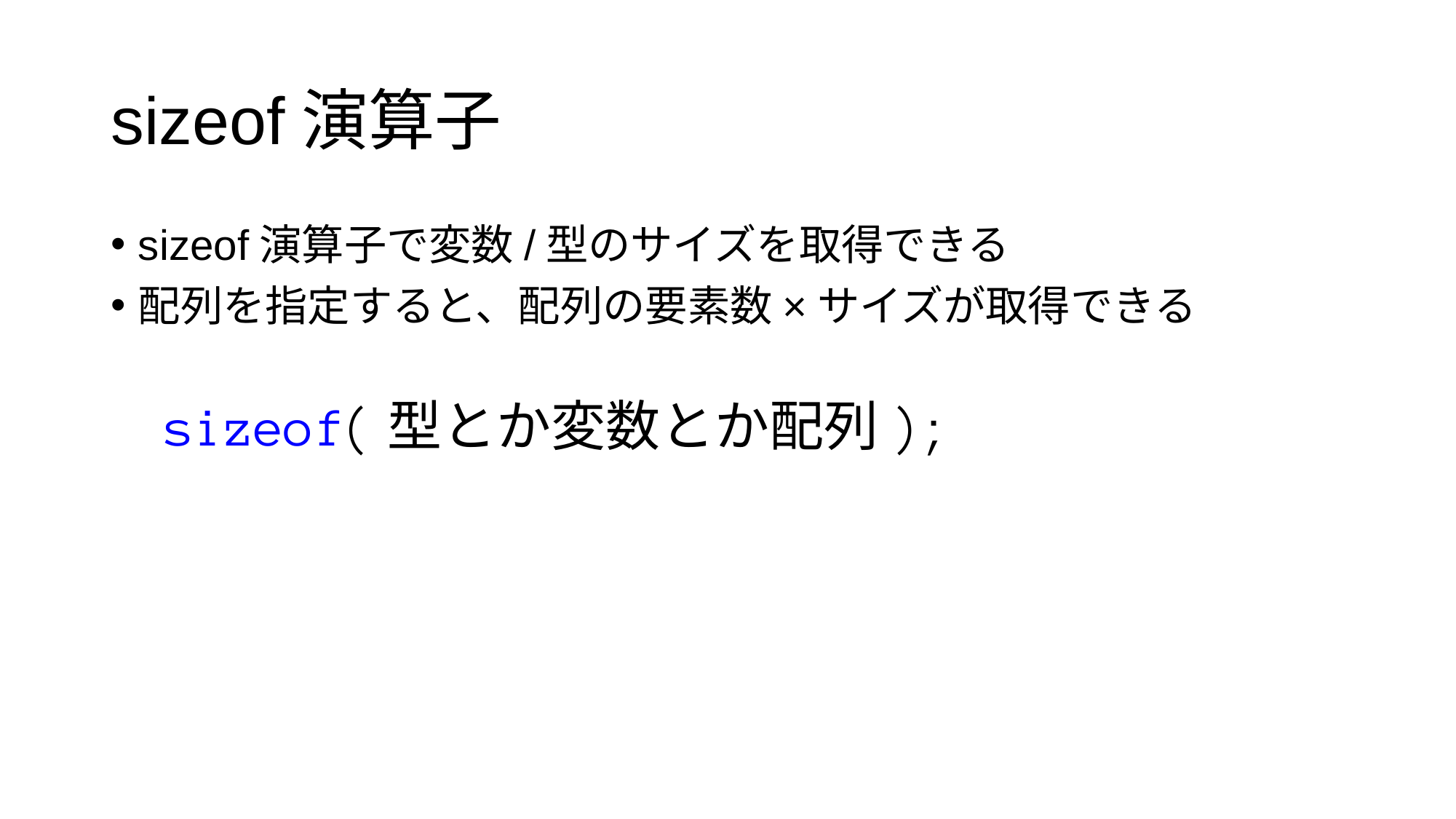

# sizeof演算子
sizeof演算子で変数/型のサイズを取得できる
配列を指定すると、配列の要素数×サイズが取得できる

sizeof(型とか変数とか配列);